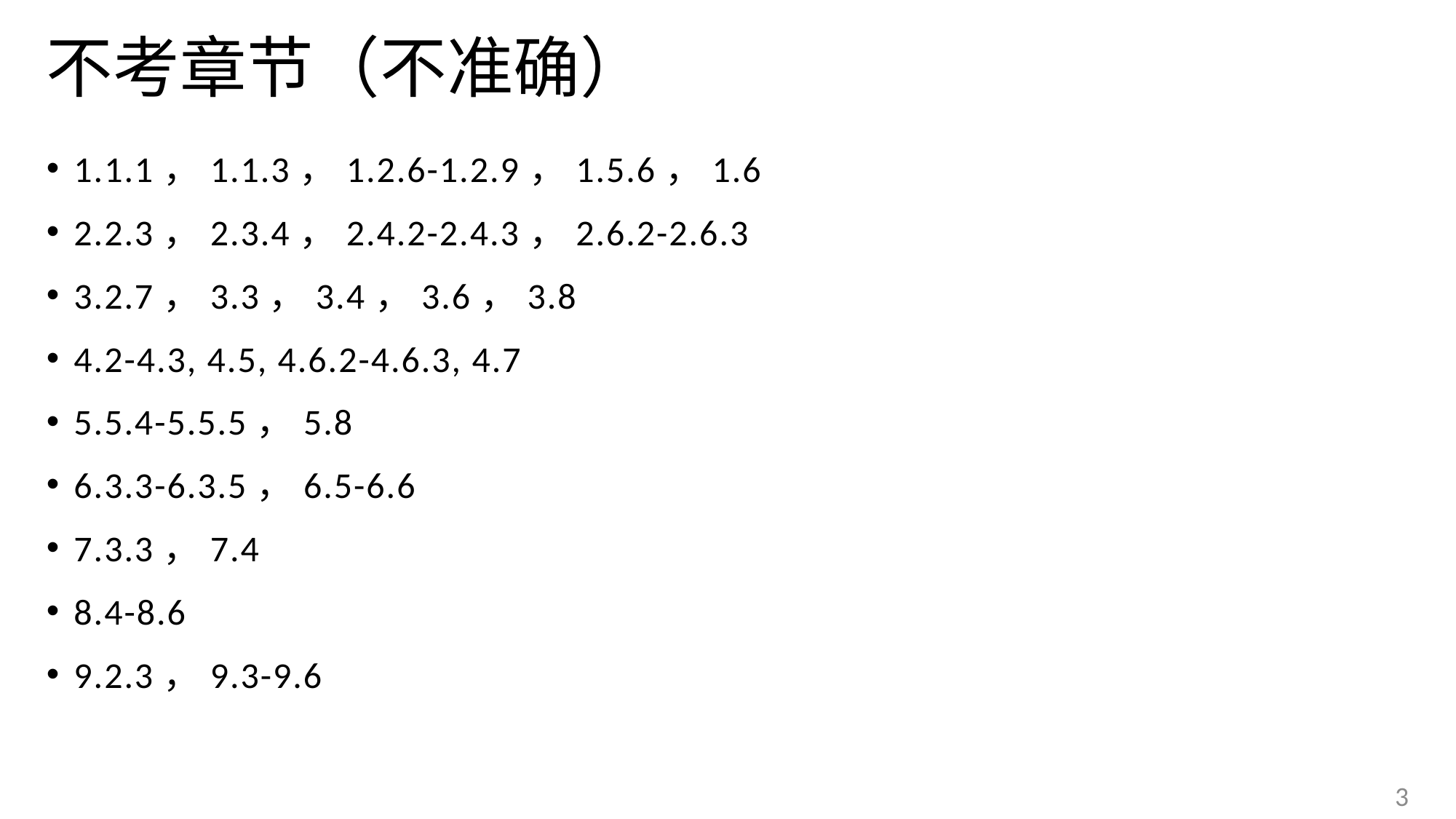

# 不考章节（不准确）
1.1.1，1.1.3，1.2.6-1.2.9，1.5.6，1.6
2.2.3，2.3.4，2.4.2-2.4.3，2.6.2-2.6.3
3.2.7，3.3，3.4，3.6，3.8
4.2-4.3, 4.5, 4.6.2-4.6.3, 4.7
5.5.4-5.5.5，5.8
6.3.3-6.3.5，6.5-6.6
7.3.3，7.4
8.4-8.6
9.2.3，9.3-9.6
3